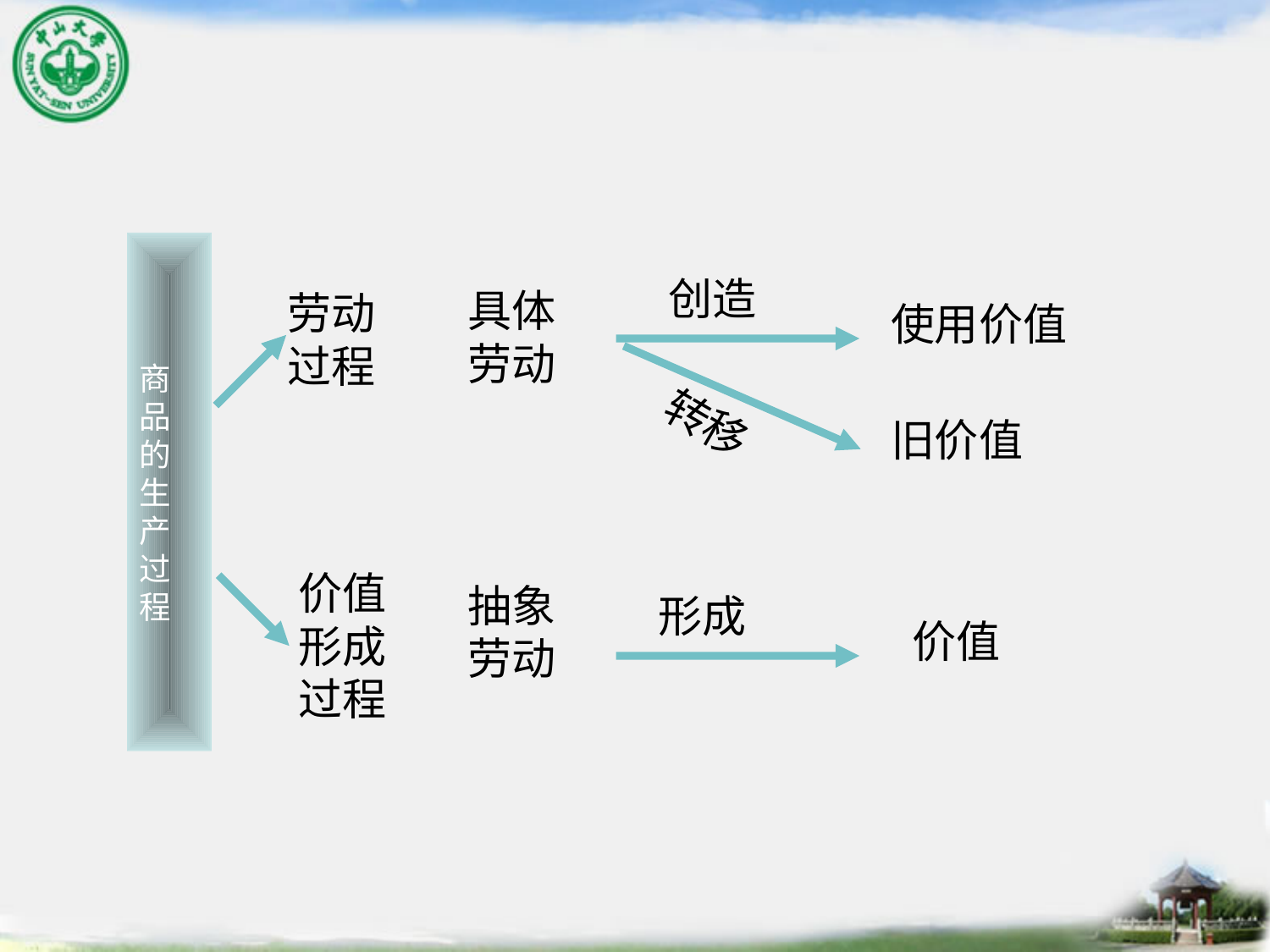

商品的生产过程
创造
具体劳动
劳动过程
使用价值

转移
旧价值
价值形成过程
抽象劳动
形成
价值